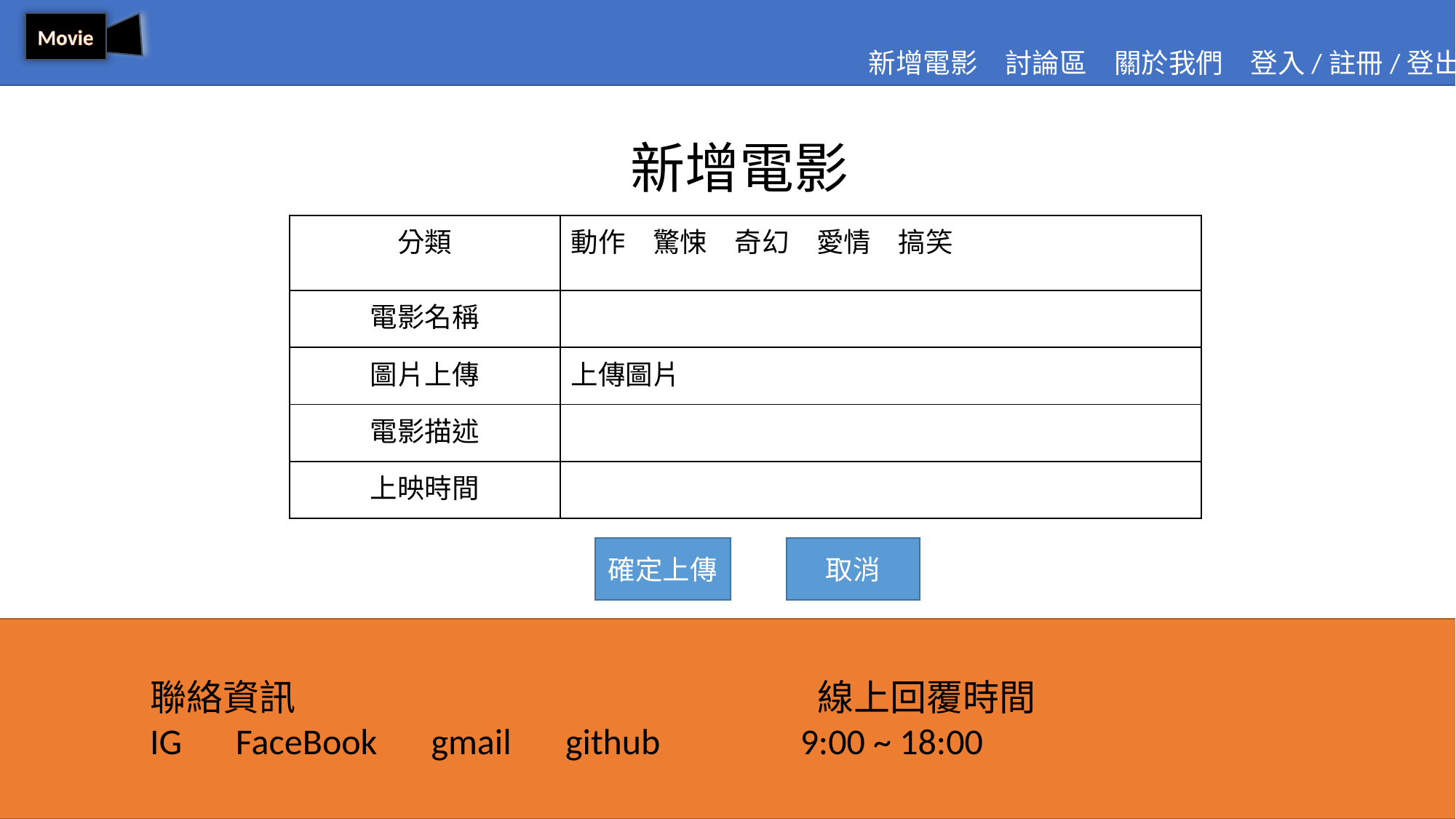

Movie

新增電影　討論區　關於我們　登入/註冊/登出
新增電影
| 分類 | 動作　驚悚　奇幻　愛情　搞笑 |
| --- | --- |
| 電影名稱 |  |
| 圖片上傳 | 上傳圖片 |
| 電影描述 |  |
| 上映時間 |  |
確定上傳
取消

聯絡資訊
IG　FaceBook　gmail　github
 線上回覆時間
9:00 ~ 18:00